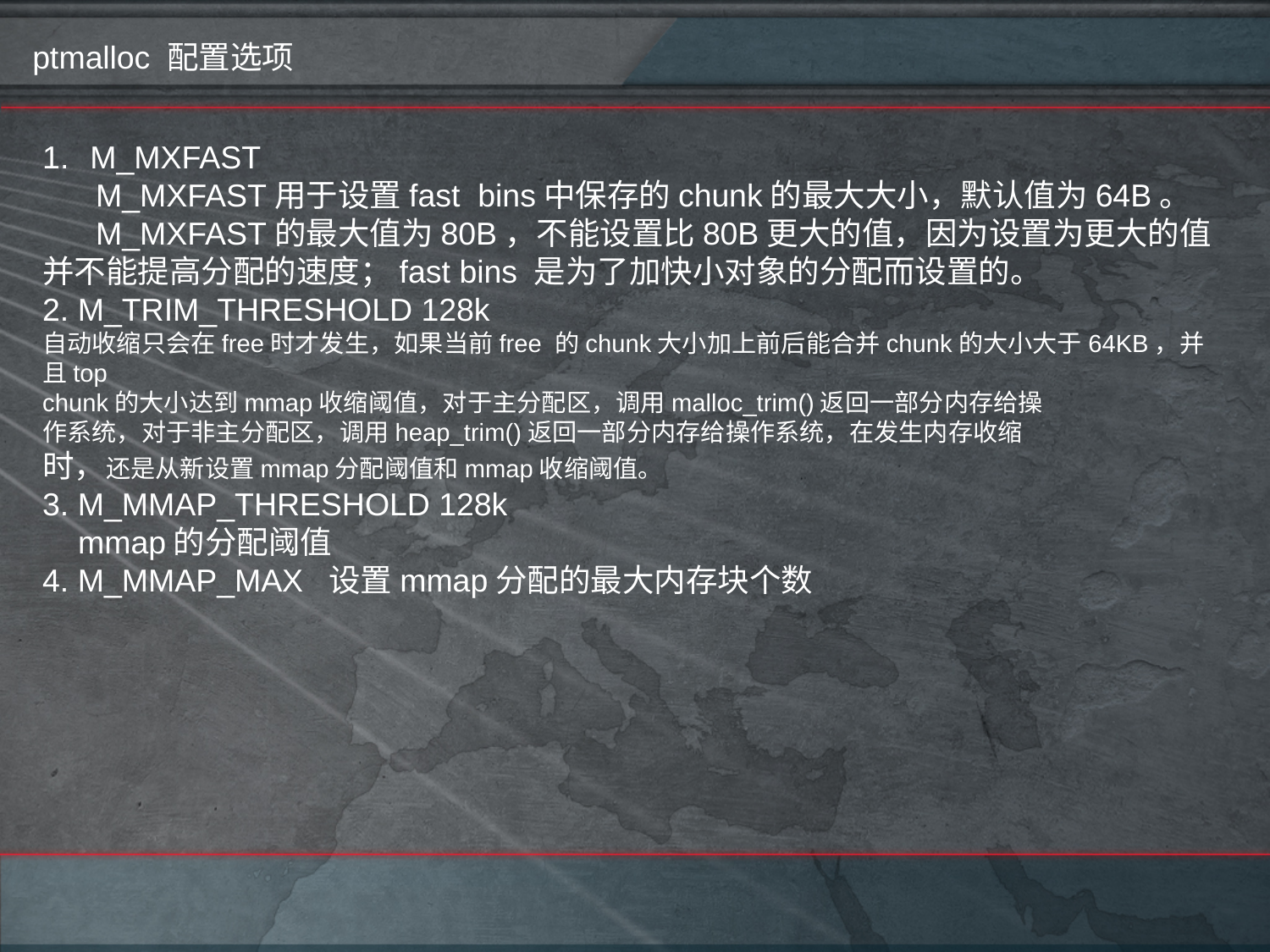

ptmalloc 配置选项
M_MXFAST
      M_MXFAST用于设置fast  bins中保存的chunk的最大大小，默认值为64B。
      M_MXFAST的最大值为80B，不能设置比80B更大的值，因为设置为更大的值并不能提高分配的速度；fast bins 是为了加快小对象的分配而设置的。
2. M_TRIM_THRESHOLD 128k
自动收缩只会在free时才发生，如果当前free 的chunk大小加上前后能合并chunk的大小大于64KB，并且top
chunk的大小达到mmap收缩阈值，对于主分配区，调用malloc_trim()返回一部分内存给操
作系统，对于非主分配区，调用heap_trim()返回一部分内存给操作系统，在发生内存收缩
时，还是从新设置mmap分配阈值和mmap收缩阈值。
3. M_MMAP_THRESHOLD 128k
    mmap的分配阈值
4. M_MMAP_MAX  设置mmap分配的最大内存块个数